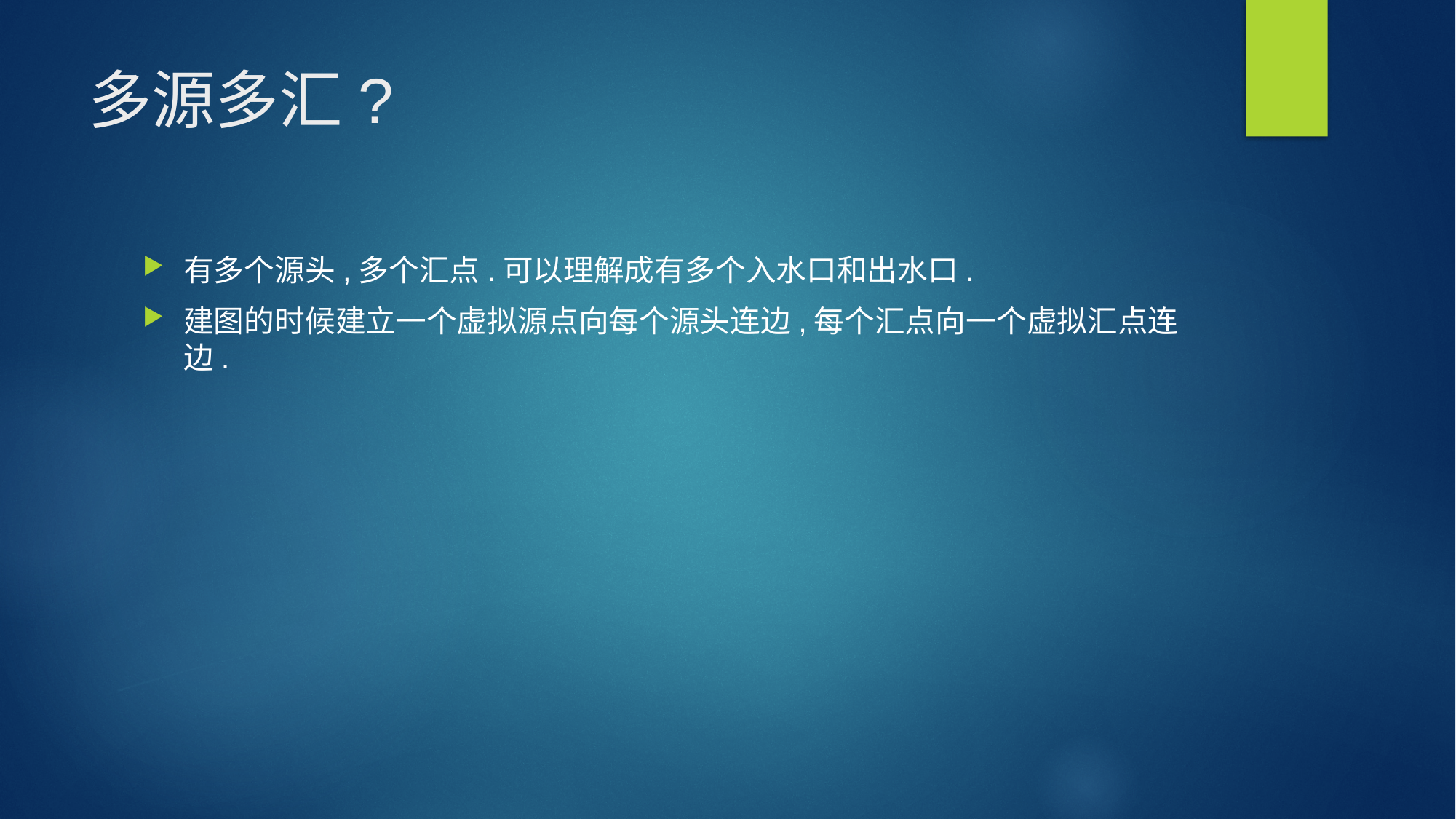

# 多源多汇?
有多个源头,多个汇点.可以理解成有多个入水口和出水口.
建图的时候建立一个虚拟源点向每个源头连边,每个汇点向一个虚拟汇点连边.